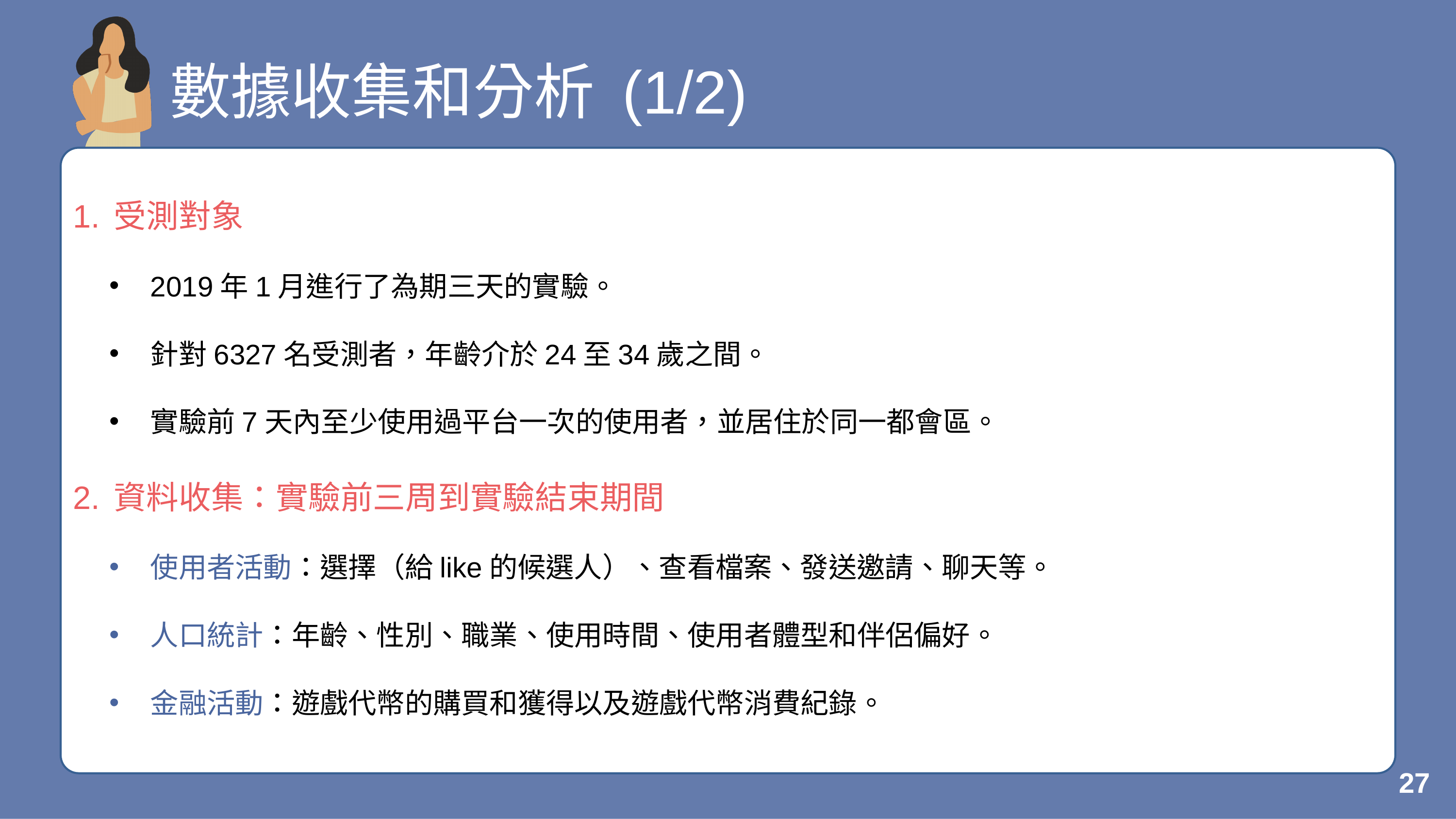

數據收集和分析 (1/2)
受測對象
2019年1月進行了為期三天的實驗。
針對6327名受測者，年齡介於24至34歲之間。
實驗前7天內至少使用過平台一次的使用者，並居住於同一都會區。
資料收集：實驗前三周到實驗結束期間
使用者活動：選擇（給like的候選人）、查看檔案、發送邀請、聊天等。
人口統計：年齡、性別、職業、使用時間、使用者體型和伴侶偏好。
金融活動：遊戲代幣的購買和獲得以及遊戲代幣消費紀錄。
27